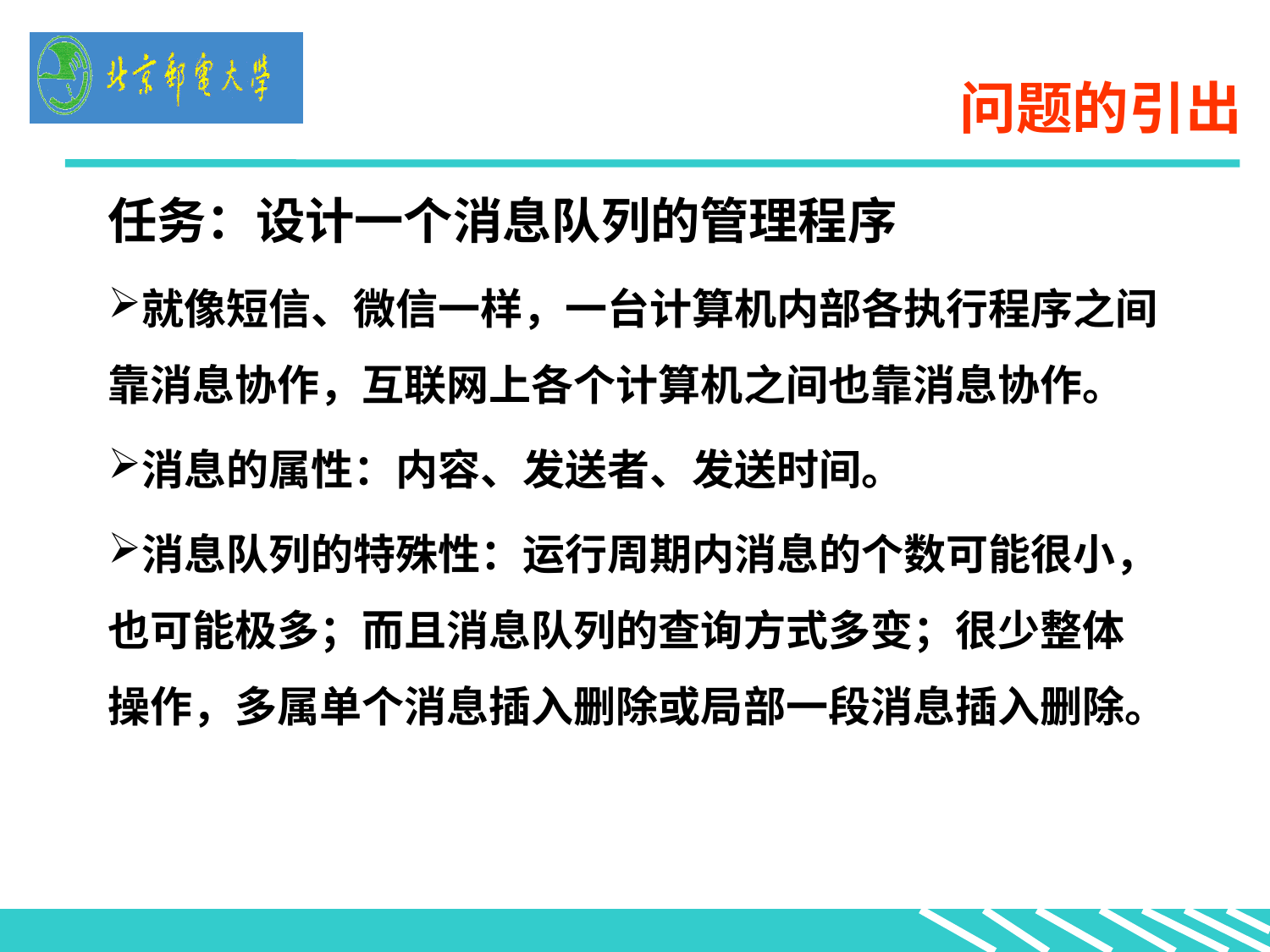

# 问题的引出
任务：设计一个消息队列的管理程序
就像短信、微信一样，一台计算机内部各执行程序之间靠消息协作，互联网上各个计算机之间也靠消息协作。
消息的属性：内容、发送者、发送时间。
消息队列的特殊性：运行周期内消息的个数可能很小，也可能极多；而且消息队列的查询方式多变；很少整体操作，多属单个消息插入删除或局部一段消息插入删除。